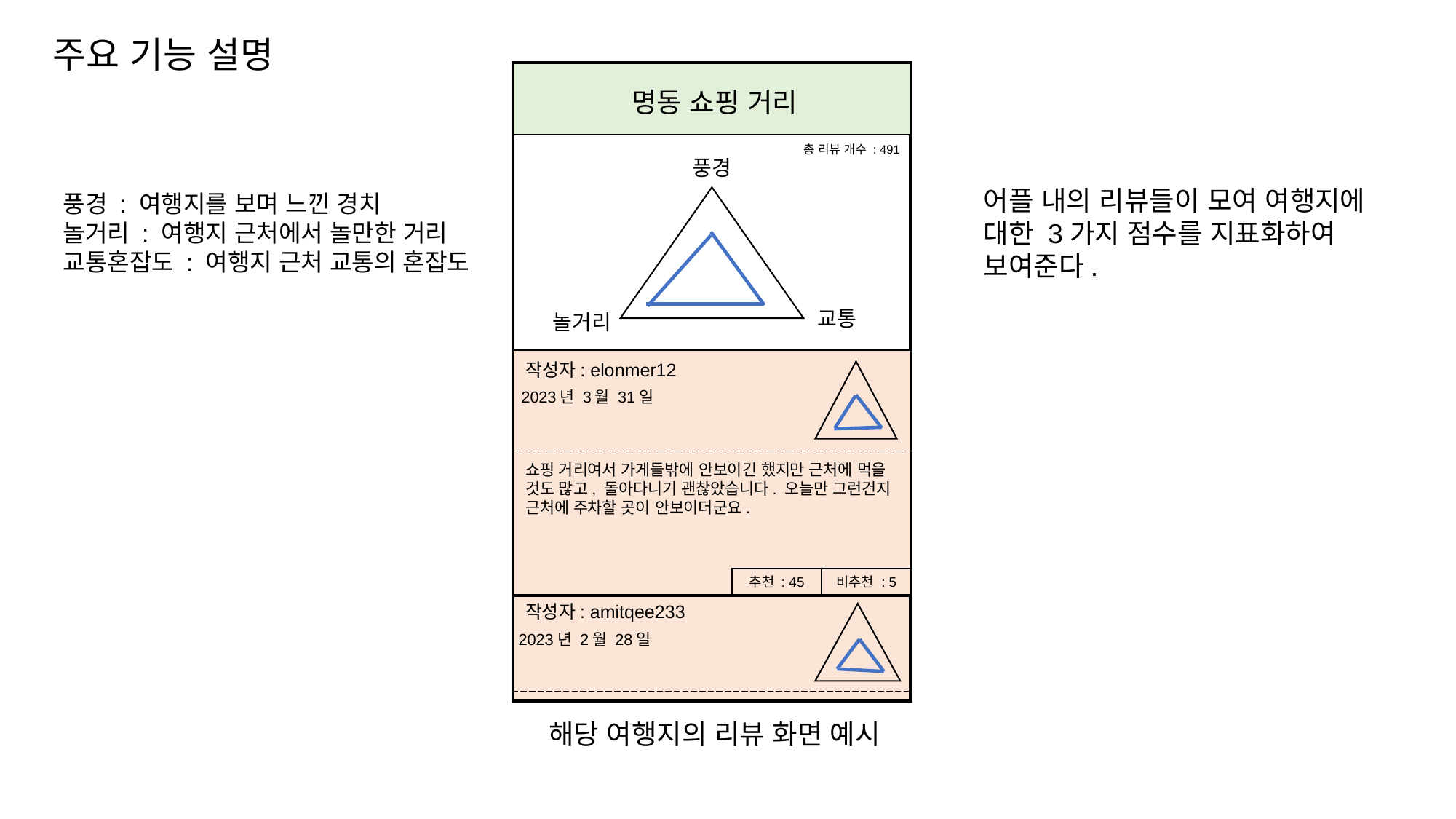

주요 기능 설명

명동 쇼핑 거리
총 리뷰 개수 : 491
풍경
어플 내의 리뷰들이 모여 여행지에
대한 3가지 점수를 지표화하여
보여준다.
풍경 : 여행지를 보며 느낀 경치
놀거리 : 여행지 근처에서 놀만한 거리
교통혼잡도 : 여행지 근처 교통의 혼잡도

교통
놀거리

작성자: elonmer12

2023년 3월 31일
쇼핑 거리여서 가게들밖에 안보이긴 했지만 근처에 먹을 것도 많고, 돌아다니기 괜찮았습니다. 오늘만 그런건지 근처에 주차할 곳이 안보이더군요.
추천 : 45
비추천 : 5
작성자: amitqee233

2023년 2월 28일
해당 여행지의 리뷰 화면 예시